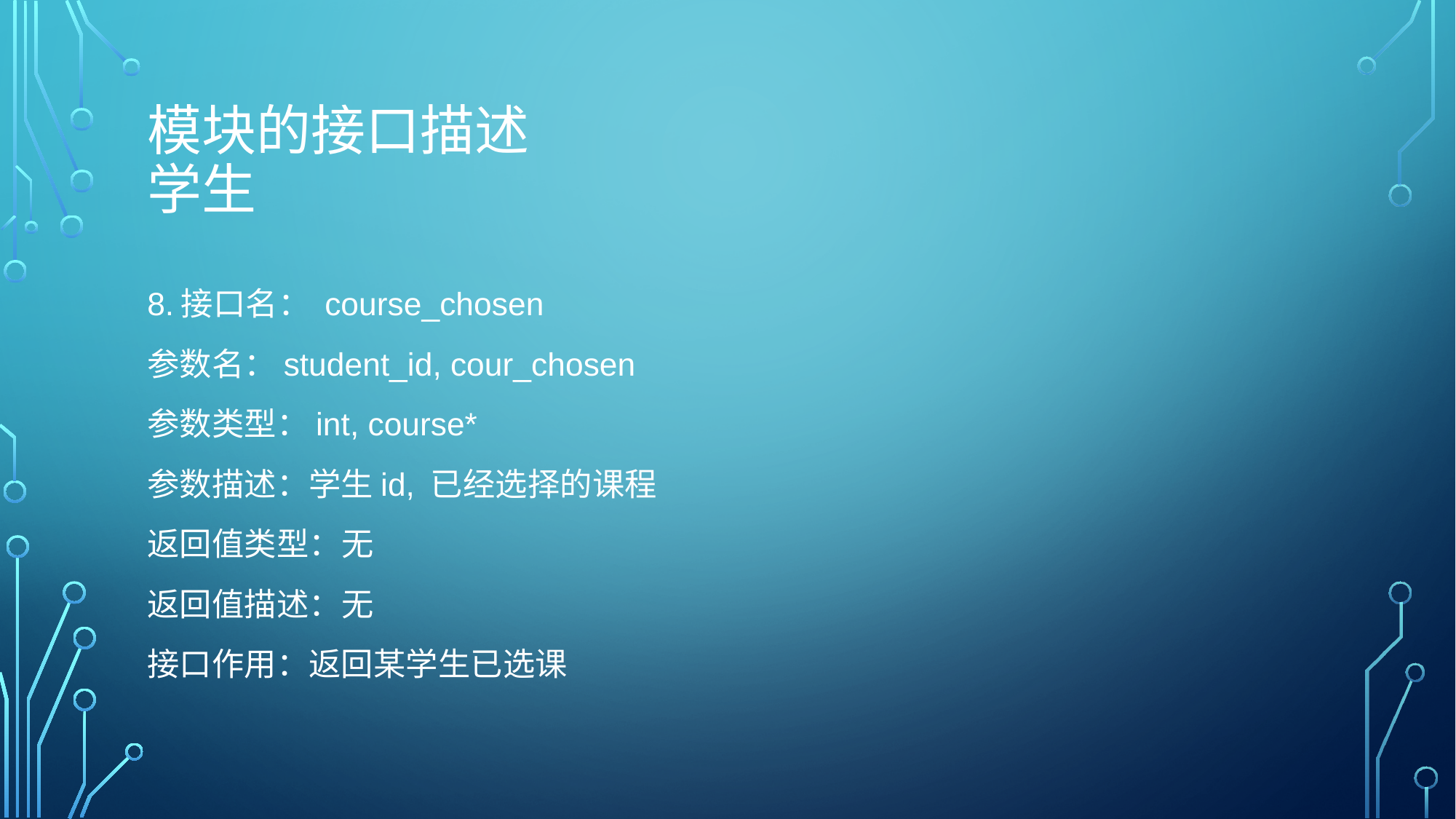

# 模块的接口描述 学生

8.接口名： course_chosen
参数名：student_id, cour_chosen
参数类型：int, course*
参数描述：学生id, 已经选择的课程
返回值类型：无
返回值描述：无
接口作用：返回某学生已选课